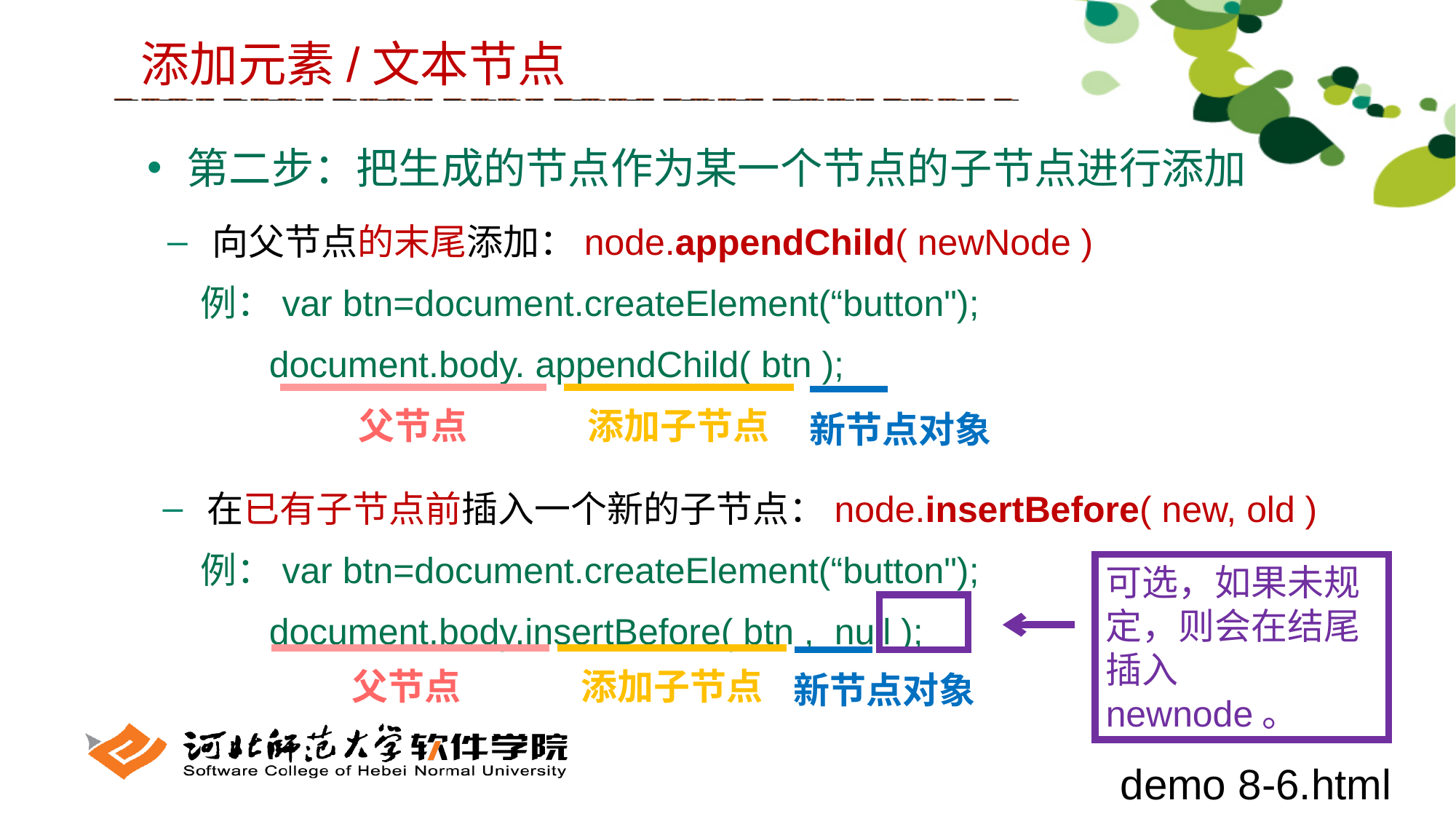

添加元素/文本节点
 第二步：把生成的节点作为某一个节点的子节点进行添加
 向父节点的末尾添加：node.appendChild( newNode )
   例：var btn=document.createElement(“button");
          document.body. appendChild( btn );

 在已有子节点前插入一个新的子节点：node.insertBefore( new, old )
   例：var btn=document.createElement(“button");
          document.body.insertBefore( btn ,  null );

父节点
添加子节点
新节点对象
可选，如果未规定，则会在结尾插入newnode。

父节点
添加子节点
新节点对象
demo 8-6.html